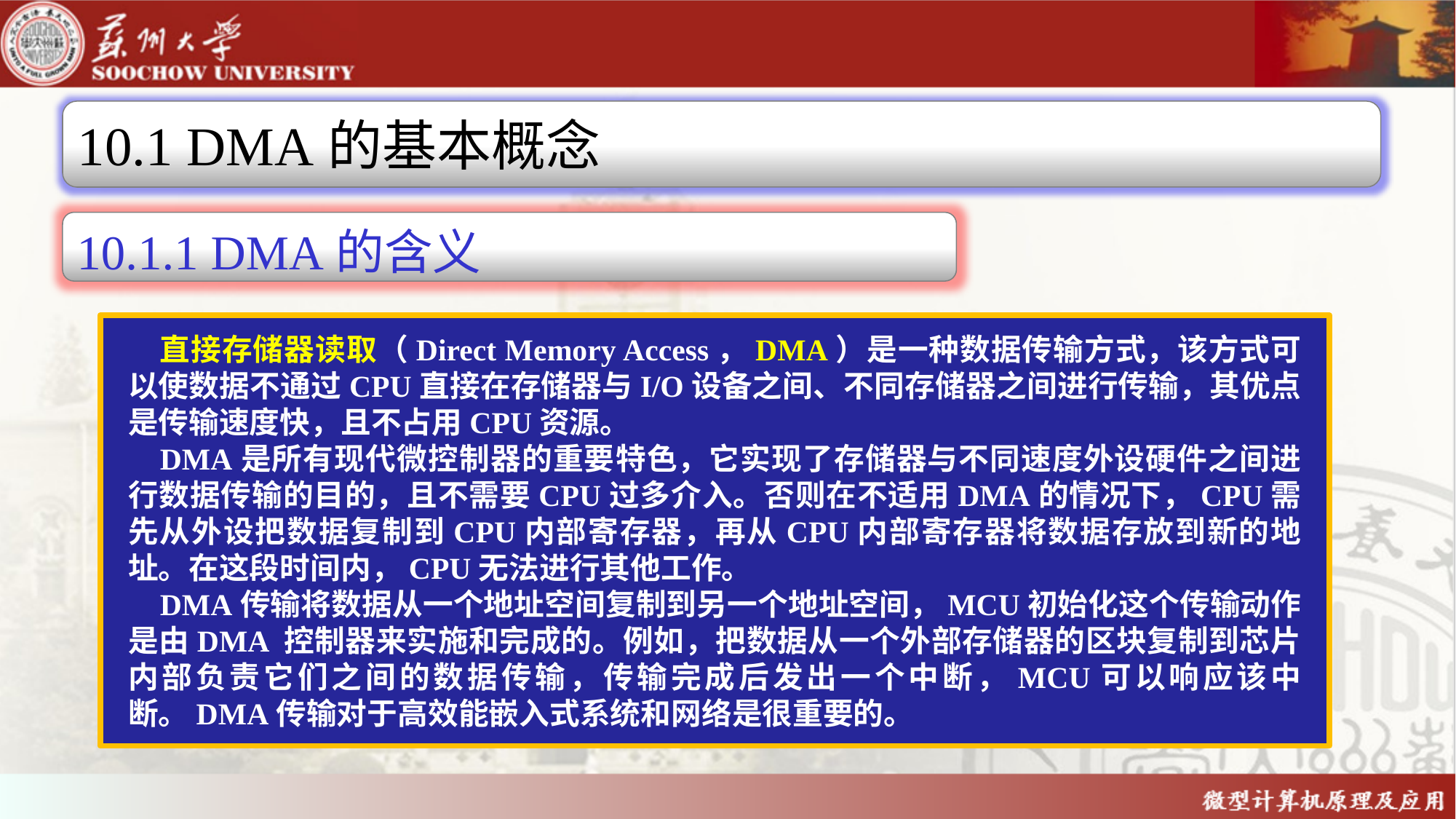

10.1 DMA的基本概念
10.1.1 DMA的含义
直接存储器读取（Direct Memory Access，DMA）是一种数据传输方式，该方式可以使数据不通过CPU直接在存储器与I/O设备之间、不同存储器之间进行传输，其优点是传输速度快，且不占用CPU资源。
DMA是所有现代微控制器的重要特色，它实现了存储器与不同速度外设硬件之间进行数据传输的目的，且不需要CPU过多介入。否则在不适用DMA的情况下，CPU需先从外设把数据复制到CPU内部寄存器，再从CPU内部寄存器将数据存放到新的地址。在这段时间内，CPU无法进行其他工作。
DMA传输将数据从一个地址空间复制到另一个地址空间，MCU初始化这个传输动作是由DMA 控制器来实施和完成的。例如，把数据从一个外部存储器的区块复制到芯片内部负责它们之间的数据传输，传输完成后发出一个中断，MCU可以响应该中断。DMA传输对于高效能嵌入式系统和网络是很重要的。